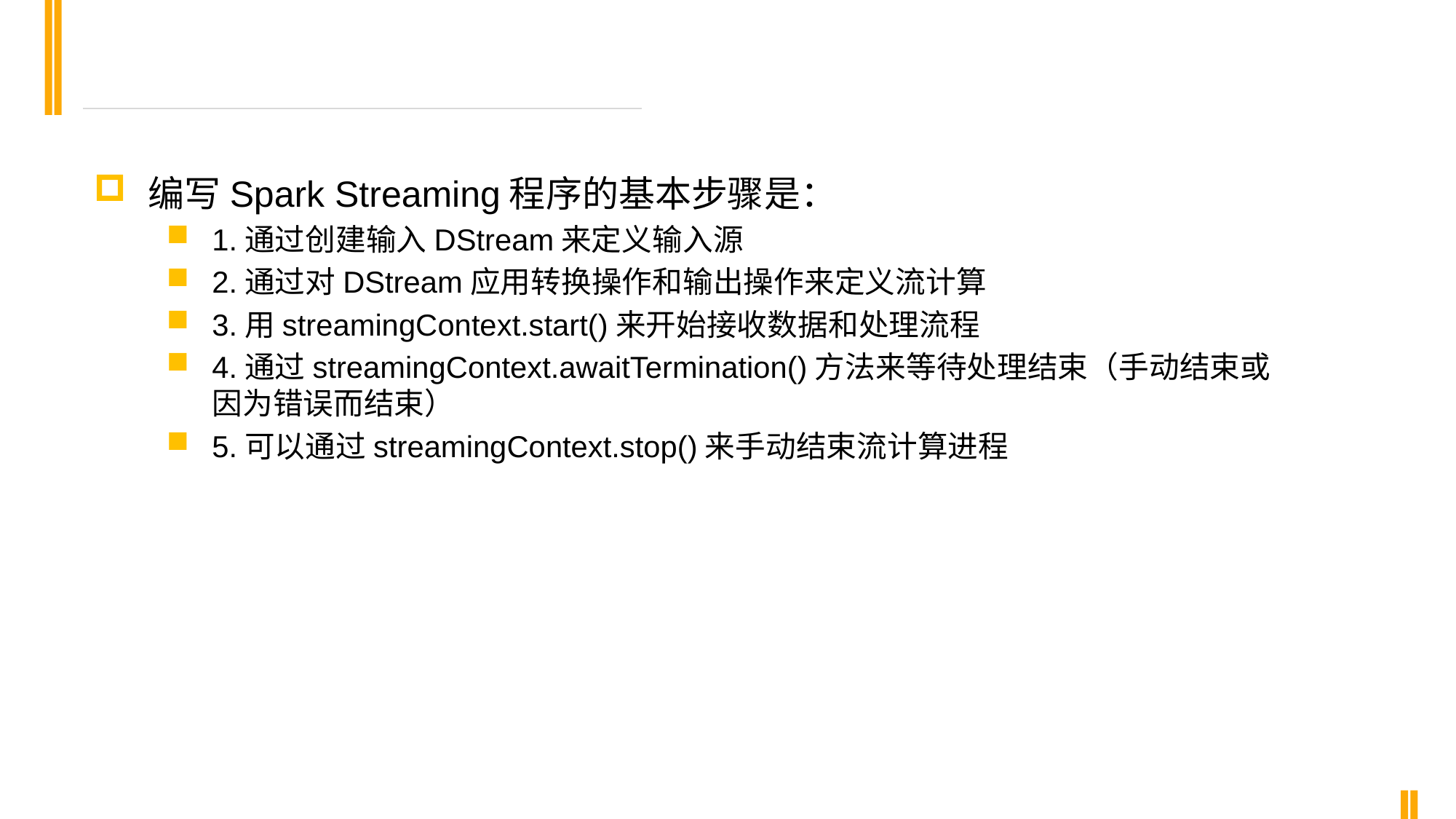

编写Spark Streaming程序的基本步骤是：
1.通过创建输入DStream来定义输入源
2.通过对DStream应用转换操作和输出操作来定义流计算
3.用streamingContext.start()来开始接收数据和处理流程
4.通过streamingContext.awaitTermination()方法来等待处理结束（手动结束或因为错误而结束）
5.可以通过streamingContext.stop()来手动结束流计算进程